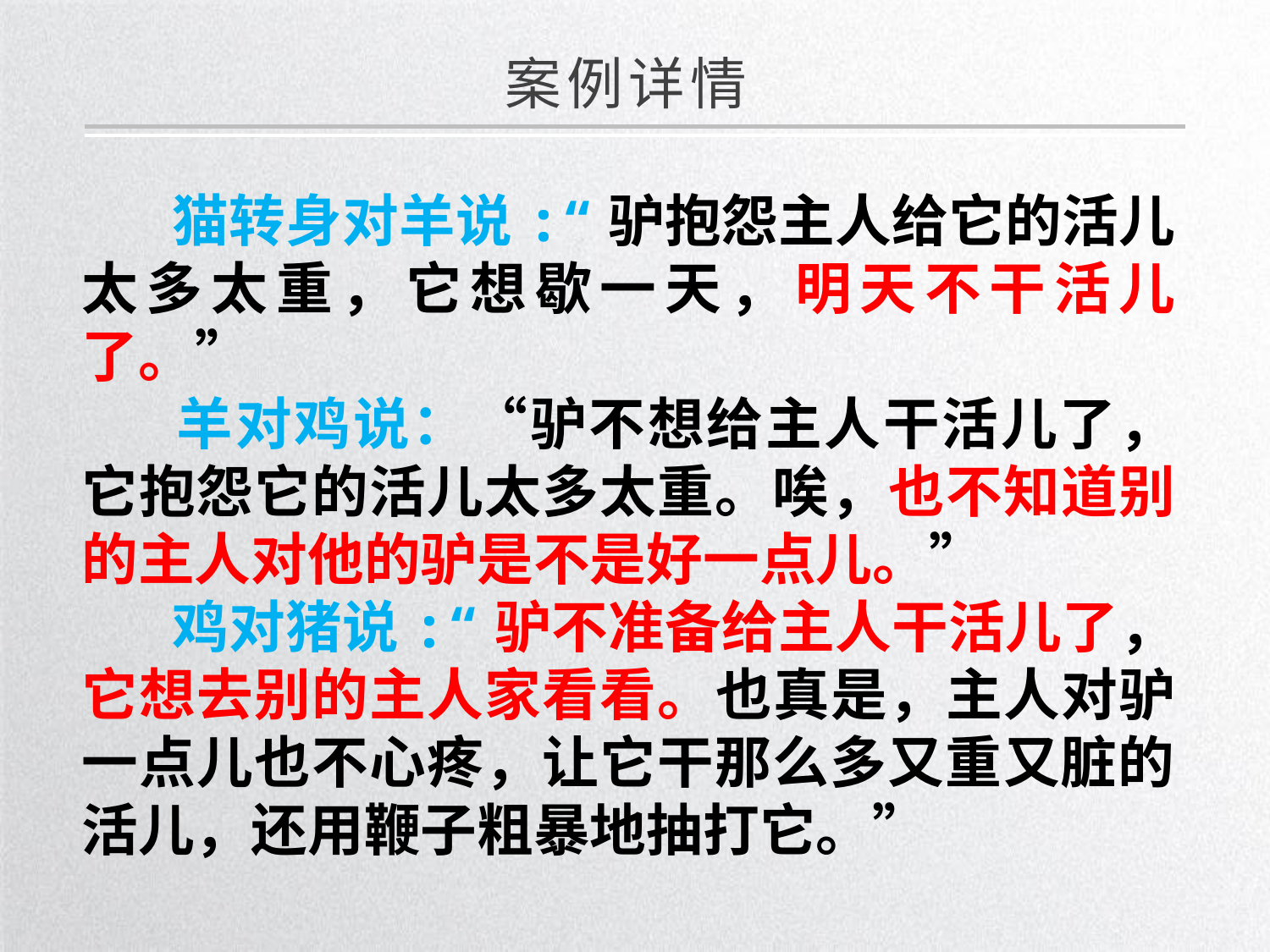

案例详情
 猫转身对羊说:“驴抱怨主人给它的活儿太多太重，它想歇一天，明天不干活儿了。”
 羊对鸡说：“驴不想给主人干活儿了，它抱怨它的活儿太多太重。唉，也不知道别的主人对他的驴是不是好一点儿。”
 鸡对猪说:“驴不准备给主人干活儿了，它想去别的主人家看看。也真是，主人对驴一点儿也不心疼，让它干那么多又重又脏的活儿，还用鞭子粗暴地抽打它。”